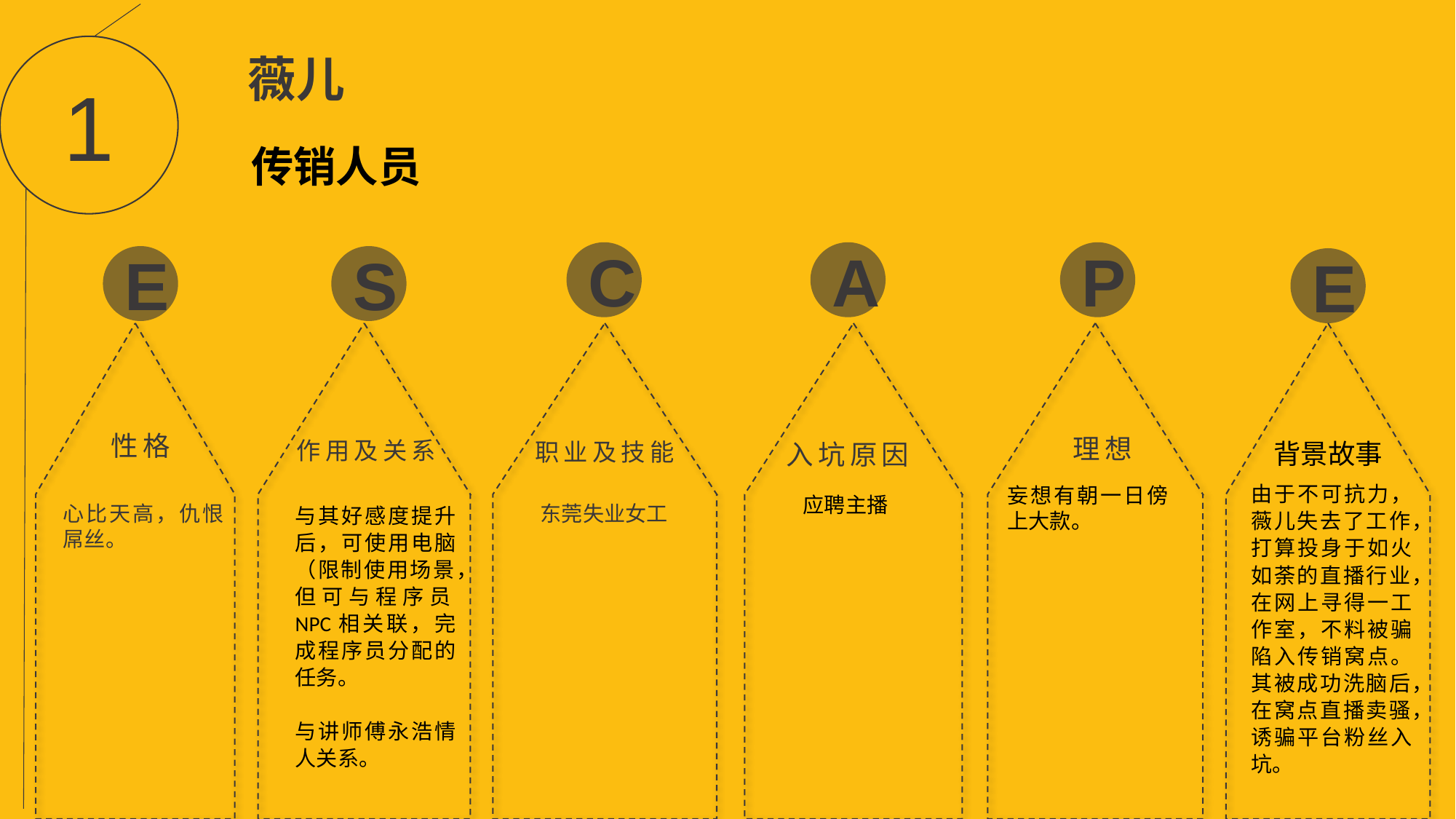

1
薇儿
传销人员
C
A
P
E
S
E

性格
理想
作用及关系
职业及技能
背景故事
入坑原因
由于不可抗力，薇儿失去了工作，打算投身于如火如荼的直播行业，在网上寻得一工作室，不料被骗陷入传销窝点。其被成功洗脑后，在窝点直播卖骚，诱骗平台粉丝入坑。
妄想有朝一日傍上大款。
应聘主播
东莞失业女工

心比天高，仇恨屌丝。
与其好感度提升后，可使用电脑（限制使用场景，但可与程序员NPC相关联，完成程序员分配的任务。

与讲师傅永浩情人关系。